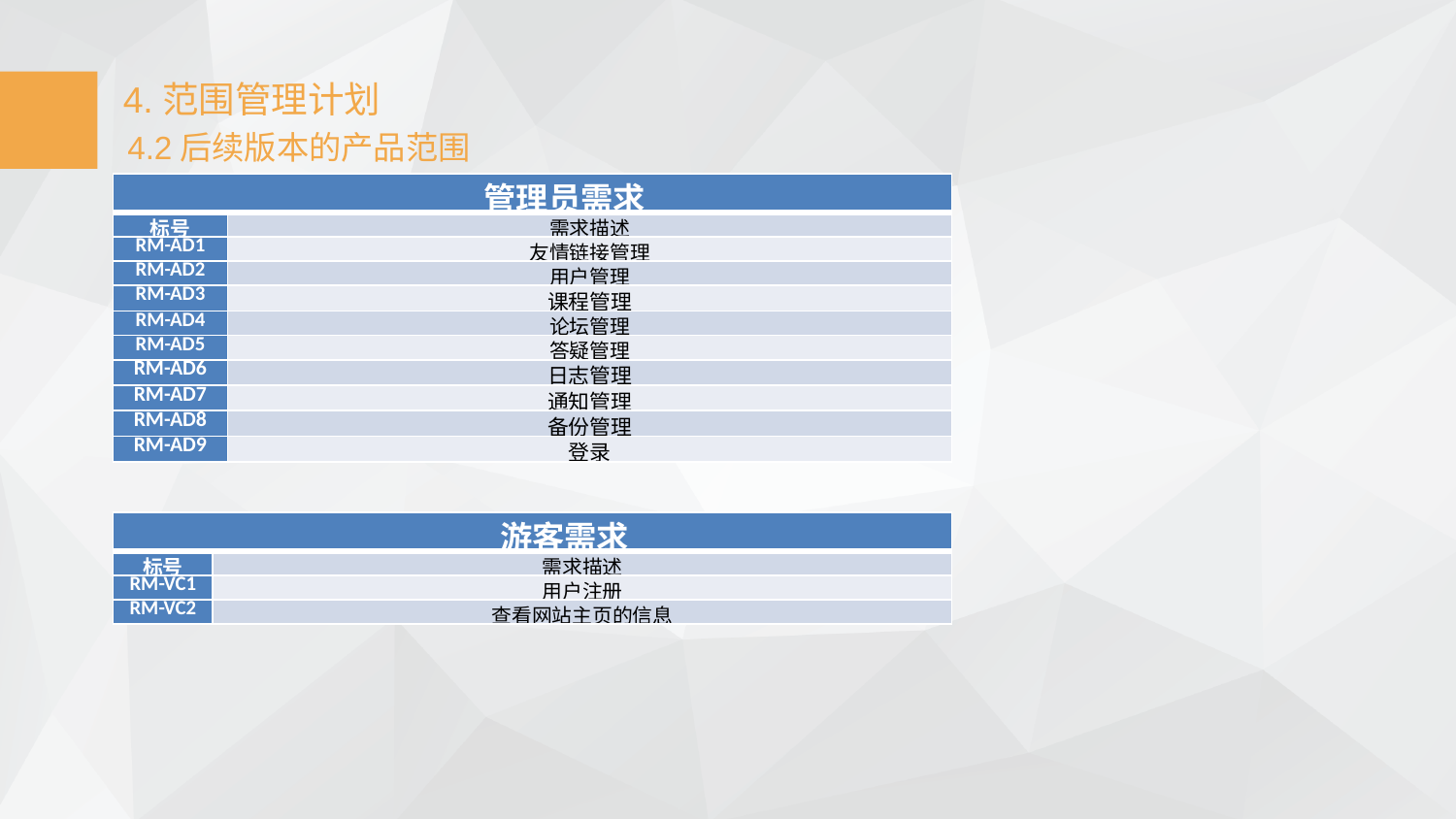

4.范围管理计划

4.2后续版本的产品范围
| 管理员需求 |  |
| --- | --- |
| 标号 | 需求描述 |
| RM-AD1 | 友情链接管理 |
| RM-AD2 | 用户管理 |
| RM-AD3 | 课程管理 |
| RM-AD4 | 论坛管理 |
| RM-AD5 | 答疑管理 |
| RM-AD6 | 日志管理 |
| RM-AD7 | 通知管理 |
| RM-AD8 | 备份管理 |
| RM-AD9 | 登录 |
| 游客需求 |  |
| --- | --- |
| 标号 | 需求描述 |
| RM-VC1 | 用户注册 |
| RM-VC2 | 查看网站主页的信息 |